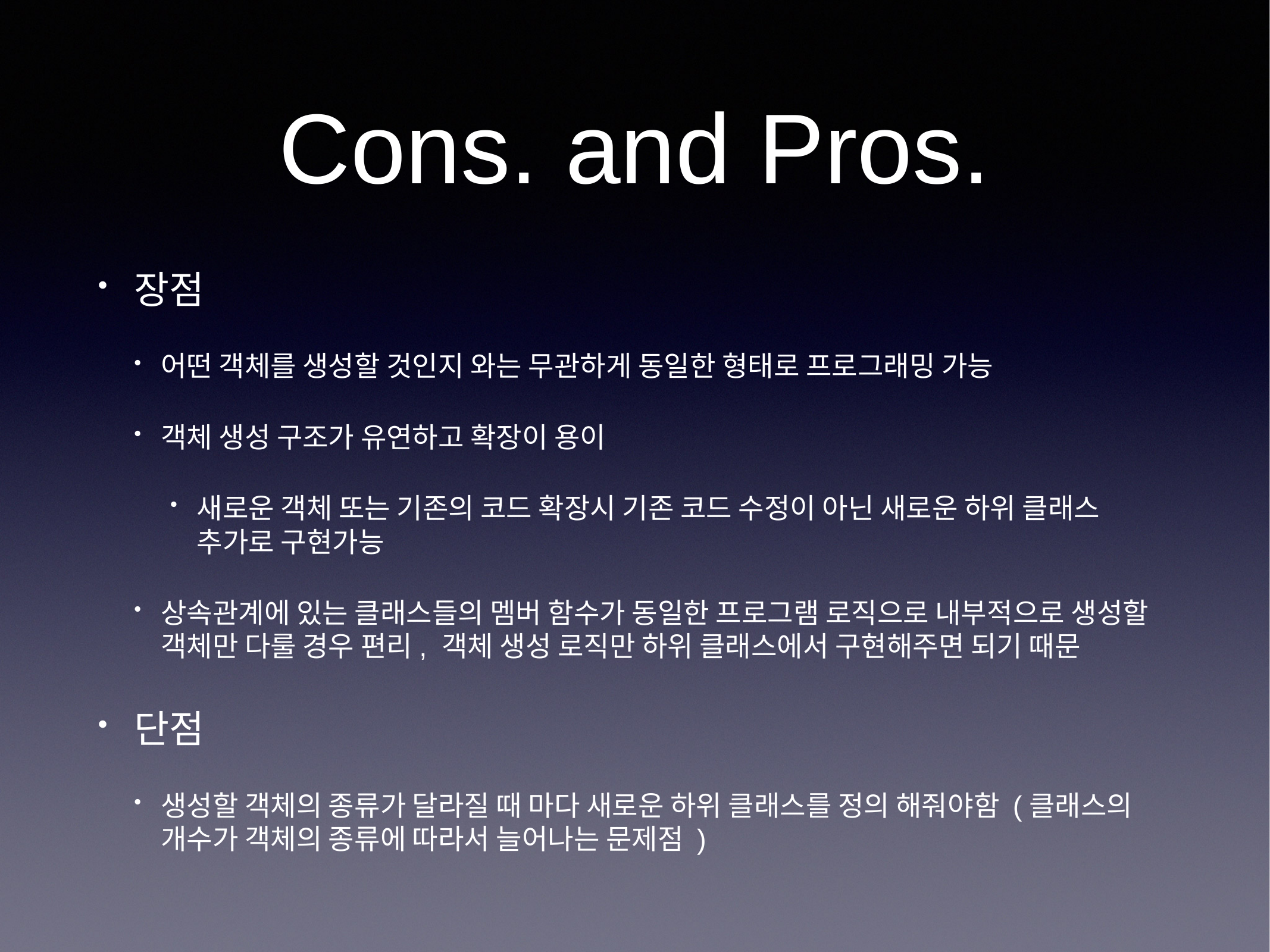

# Cons. and Pros.
장점
어떤 객체를 생성할 것인지 와는 무관하게 동일한 형태로 프로그래밍 가능
객체 생성 구조가 유연하고 확장이 용이
새로운 객체 또는 기존의 코드 확장시 기존 코드 수정이 아닌 새로운 하위 클래스 추가로 구현가능
상속관계에 있는 클래스들의 멤버 함수가 동일한 프로그램 로직으로 내부적으로 생성할 객체만 다룰 경우 편리, 객체 생성 로직만 하위 클래스에서 구현해주면 되기 때문
단점
생성할 객체의 종류가 달라질 때 마다 새로운 하위 클래스를 정의 해줘야함 (클래스의 개수가 객체의 종류에 따라서 늘어나는 문제점 )